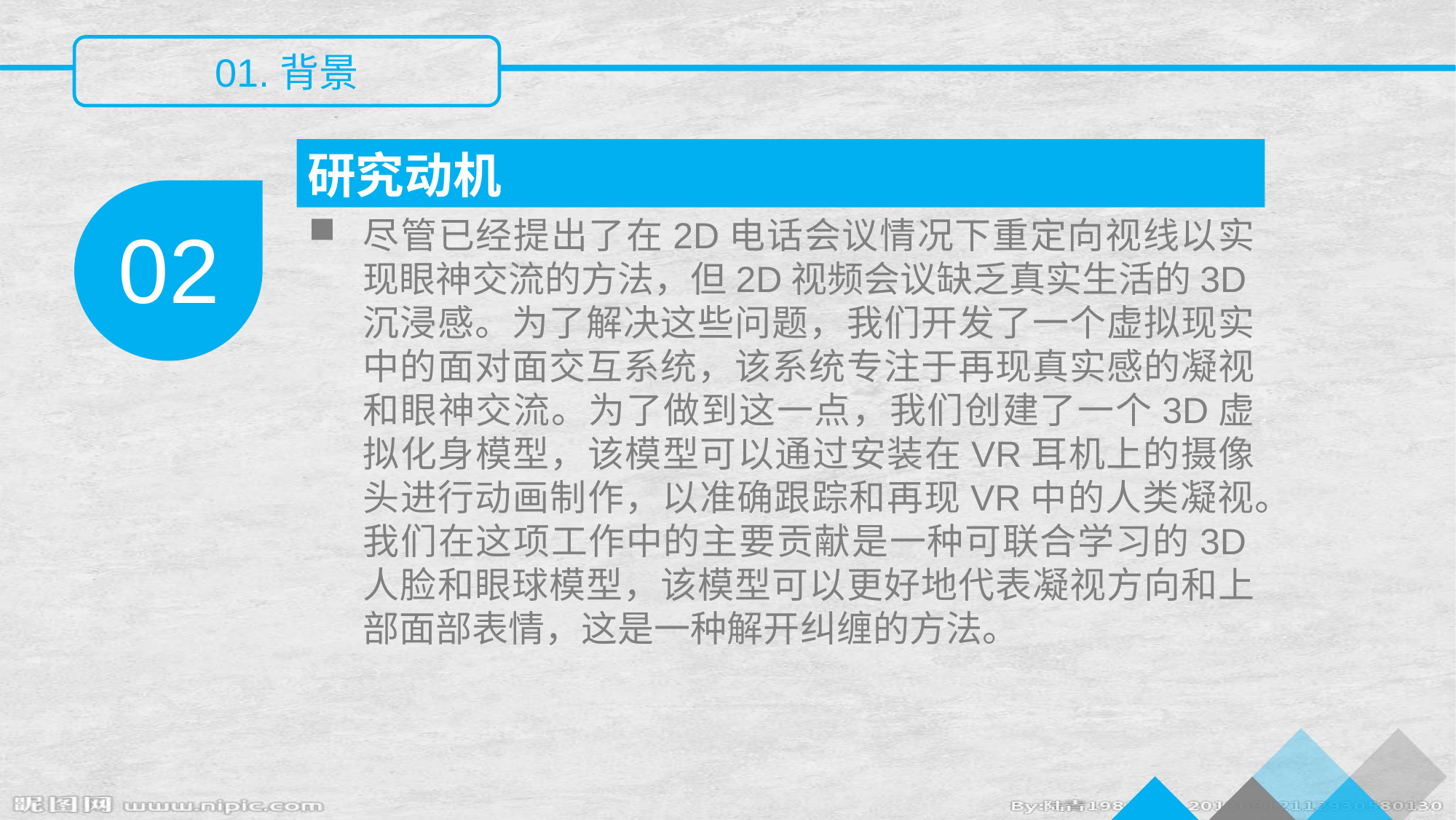

01.背景
研究动机

02
尽管已经提出了在2D电话会议情况下重定向视线以实现眼神交流的方法，但2D视频会议缺乏真实生活的3D沉浸感。为了解决这些问题，我们开发了一个虚拟现实中的面对面交互系统，该系统专注于再现真实感的凝视和眼神交流。为了做到这一点，我们创建了一个3D虚拟化身模型，该模型可以通过安装在VR耳机上的摄像头进行动画制作，以准确跟踪和再现VR中的人类凝视。我们在这项工作中的主要贡献是一种可联合学习的3D人脸和眼球模型，该模型可以更好地代表凝视方向和上部面部表情，这是一种解开纠缠的方法。